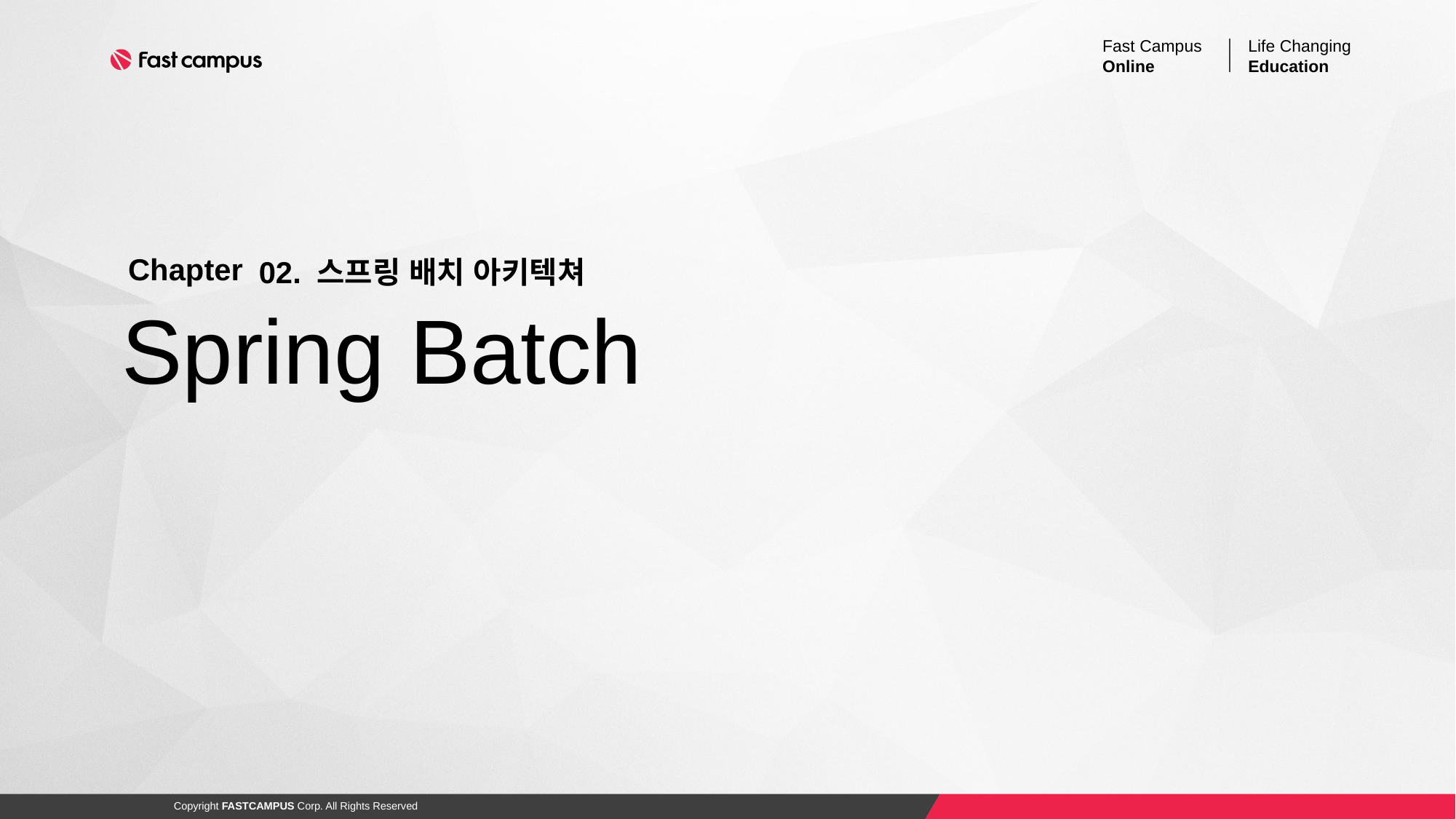

02. 스프링 배치 아키텍쳐
# Spring Batch